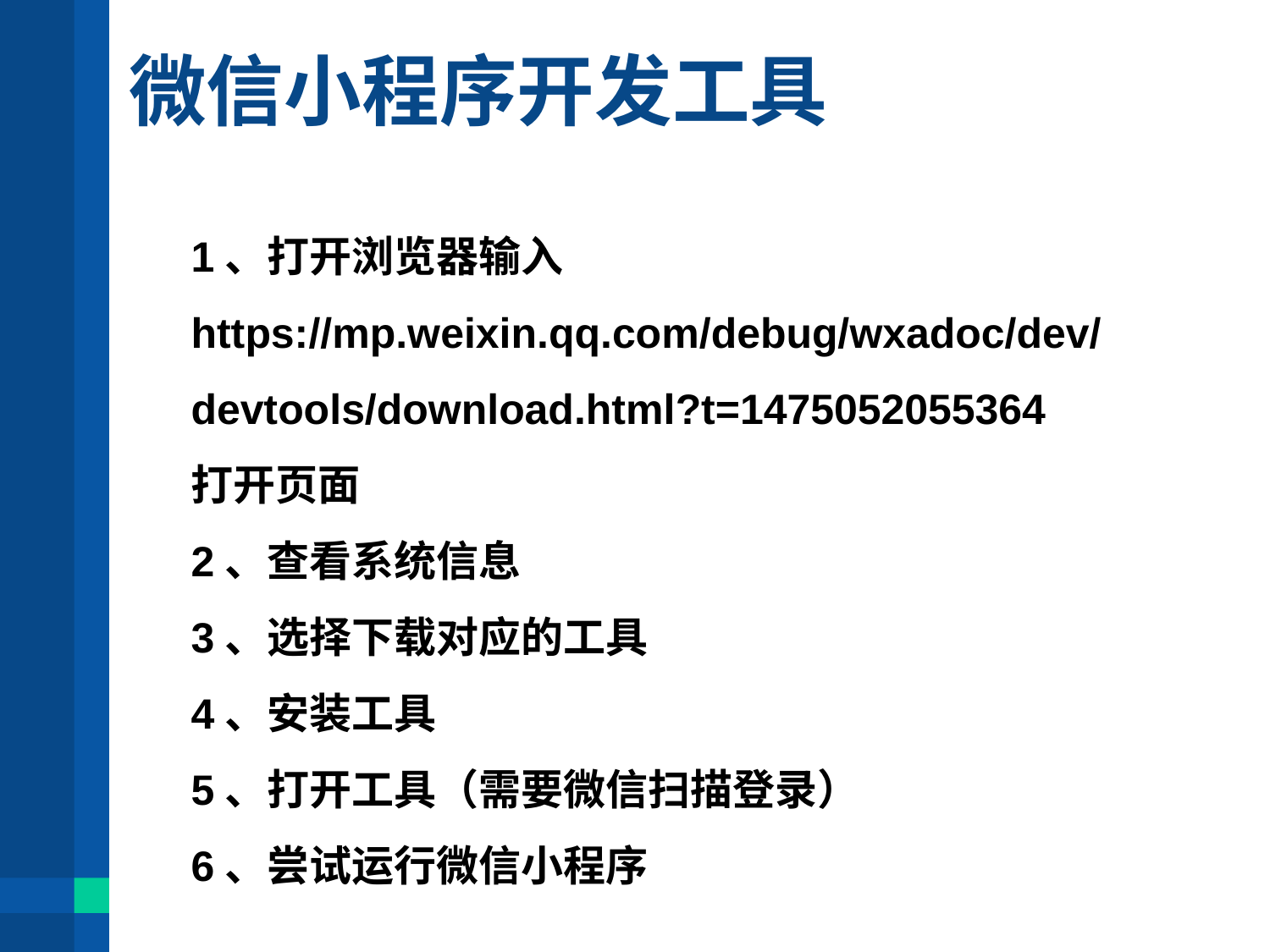

# 微信小程序开发工具
1、打开浏览器输入
https://mp.weixin.qq.com/debug/wxadoc/dev/devtools/download.html?t=1475052055364
打开页面
2、查看系统信息
3、选择下载对应的工具
4、安装工具
5、打开工具（需要微信扫描登录）
6、尝试运行微信小程序